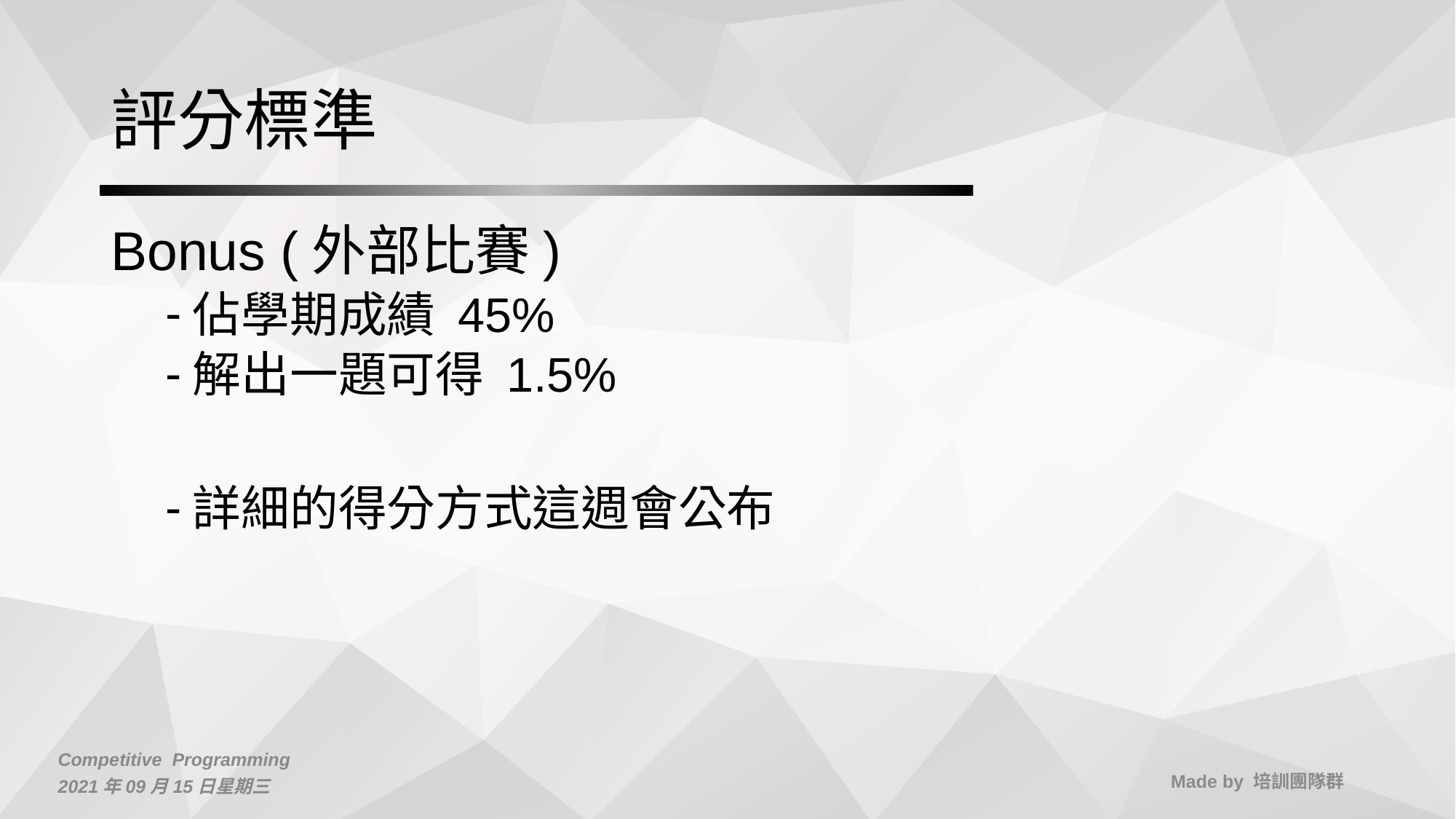

# 評分標準
Bonus (外部比賽)
佔學期成績 45%
解出一題可得 1.5%

詳細的得分方式這週會公布